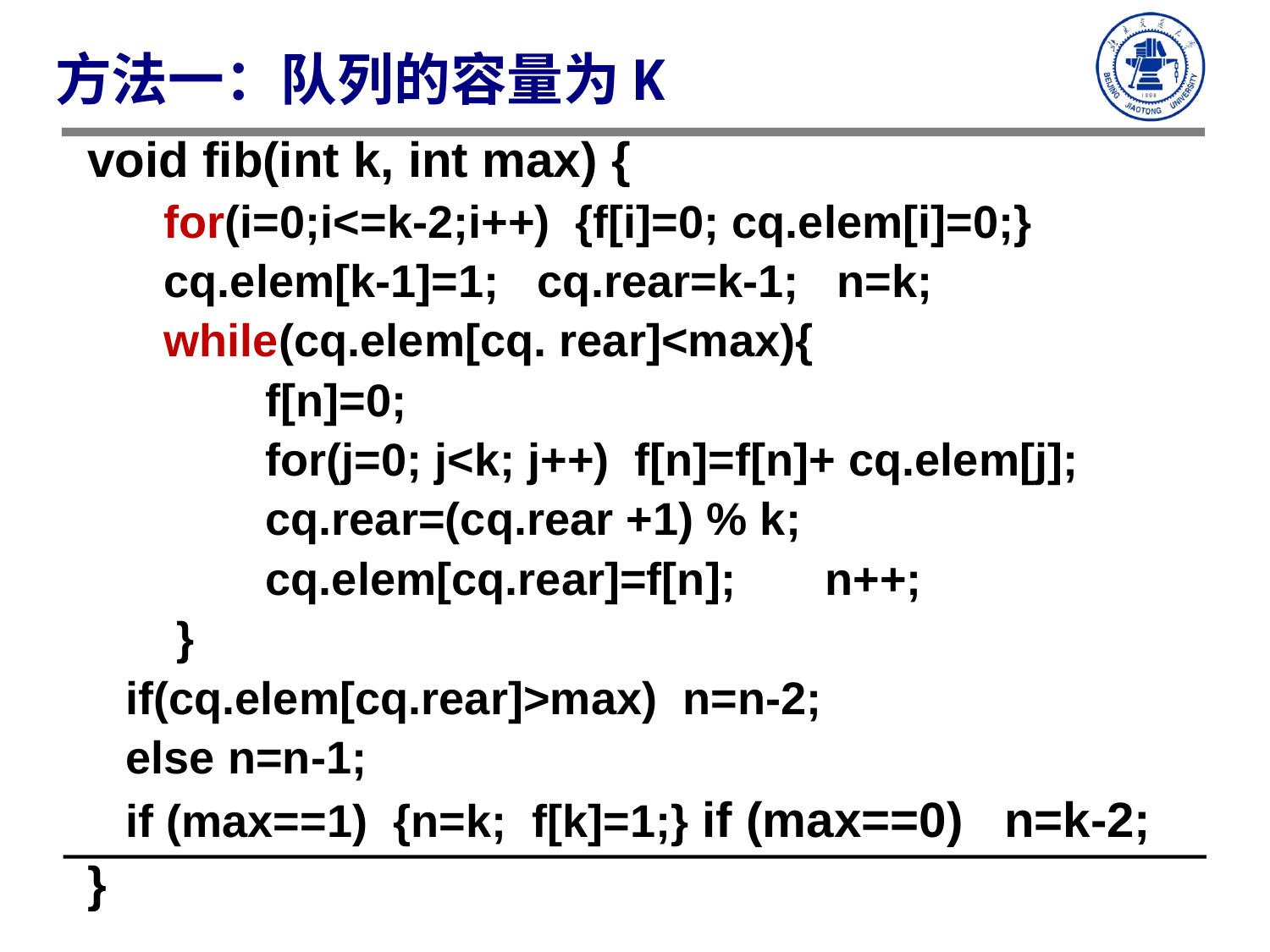

# 方法一：队列的容量为K
void fib(int k, int max) {
      for(i=0;i<=k-2;i++)  {f[i]=0; cq.elem[i]=0;}
      cq.elem[k-1]=1;   cq.rear=k-1;   n=k;
      while(cq.elem[cq. rear]<max){
              f[n]=0;
              for(j=0; j<k; j++)  f[n]=f[n]+ cq.elem[j];
              cq.rear=(cq.rear +1) % k;
              cq.elem[cq.rear]=f[n];       n++;
       }
   if(cq.elem[cq.rear]>max)  n=n-2;
   else n=n-1;
   if (max==1)  {n=k;  f[k]=1;} if (max==0)   n=k-2;
}